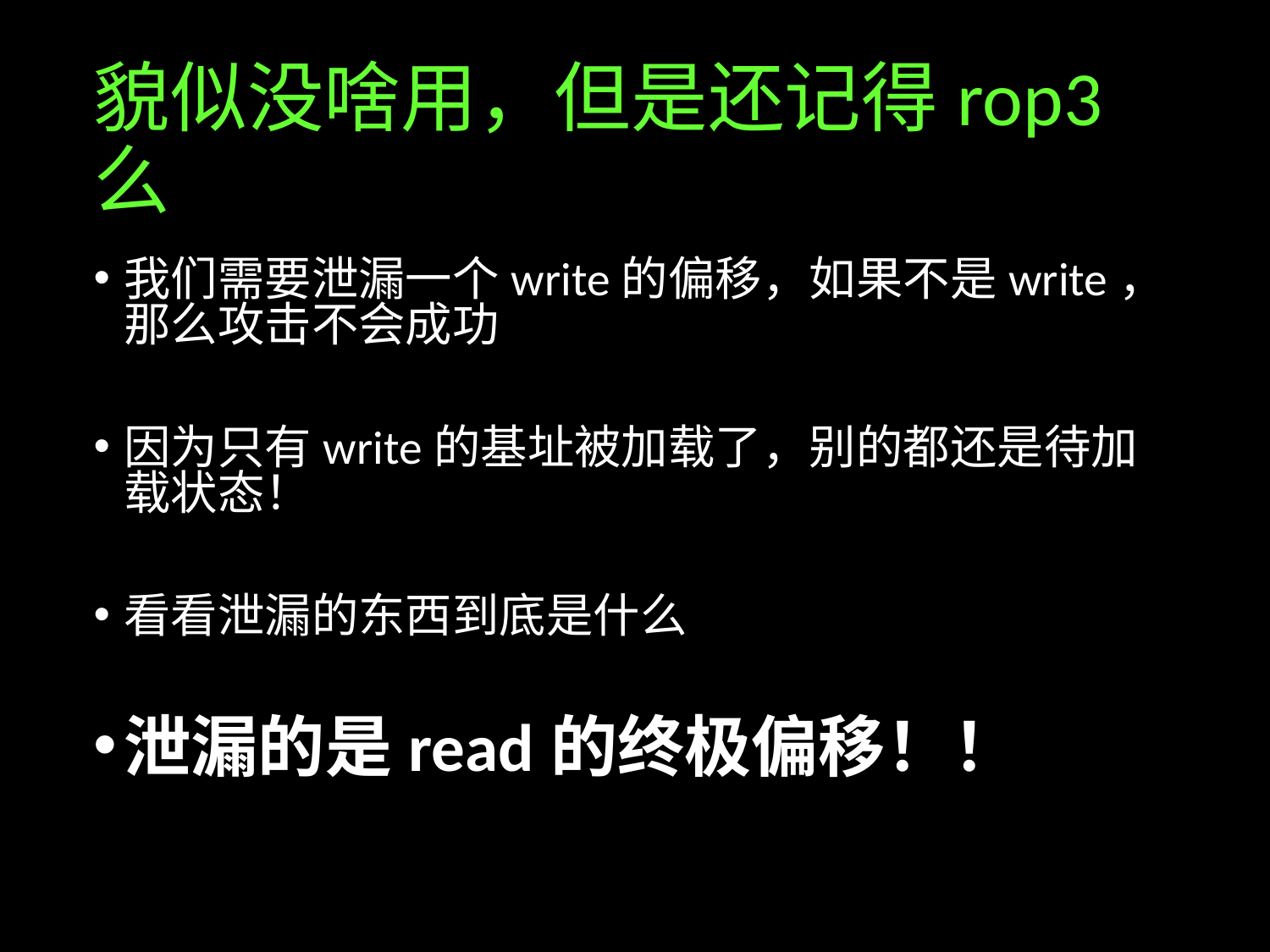

# 貌似没啥用，但是还记得rop3么
我们需要泄漏一个write的偏移，如果不是write，那么攻击不会成功

因为只有write的基址被加载了，别的都还是待加载状态！

看看泄漏的东西到底是什么

泄漏的是read的终极偏移！！